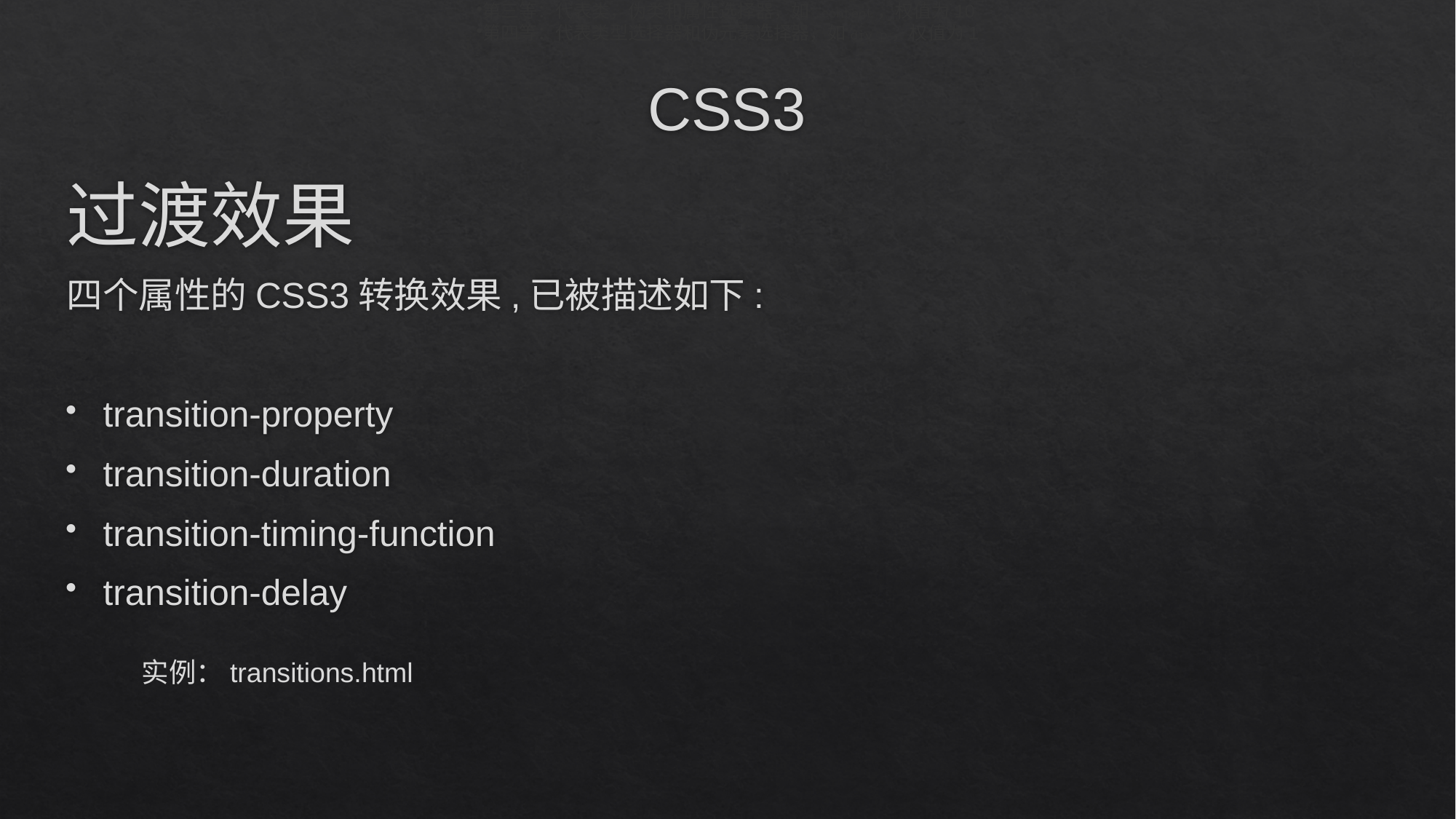

第一等：代表内联样式，如: style=""，权值为1000
第二等：代表ID选择器，如：#content，权值为100
第三等：代表类，伪类和属性选择器，如.content，权值为10
第四等：代表类型选择器和伪元素选择器，如div p，权值为1

# CSS3
过渡效果
四个属性的CSS3转换效果,已被描述如下:

transition-property
transition-duration
transition-timing-function
transition-delay
 实例：transitions.html